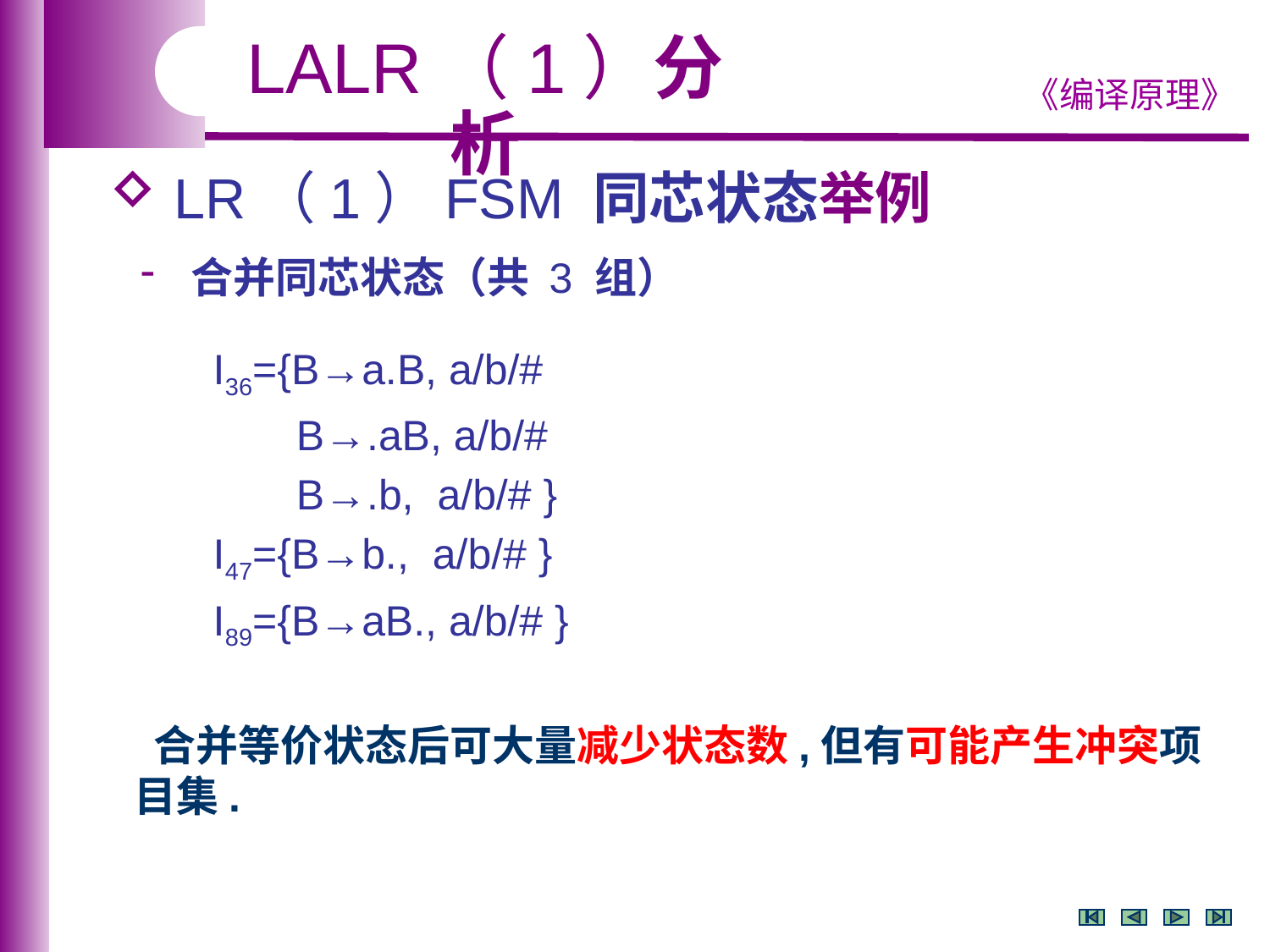

LALR（1）分析
 LR（1）FSM 同芯状态举例

 合并同芯状态（共 3 组）
I36={B→a.B, a/b/#
       B→.aB, a/b/#
       B→.b,  a/b/# }
I47={B→b.,  a/b/# }
I89={B→aB., a/b/# }

      合并等价状态后可大量减少状态数,但有可能产生冲突项目集.